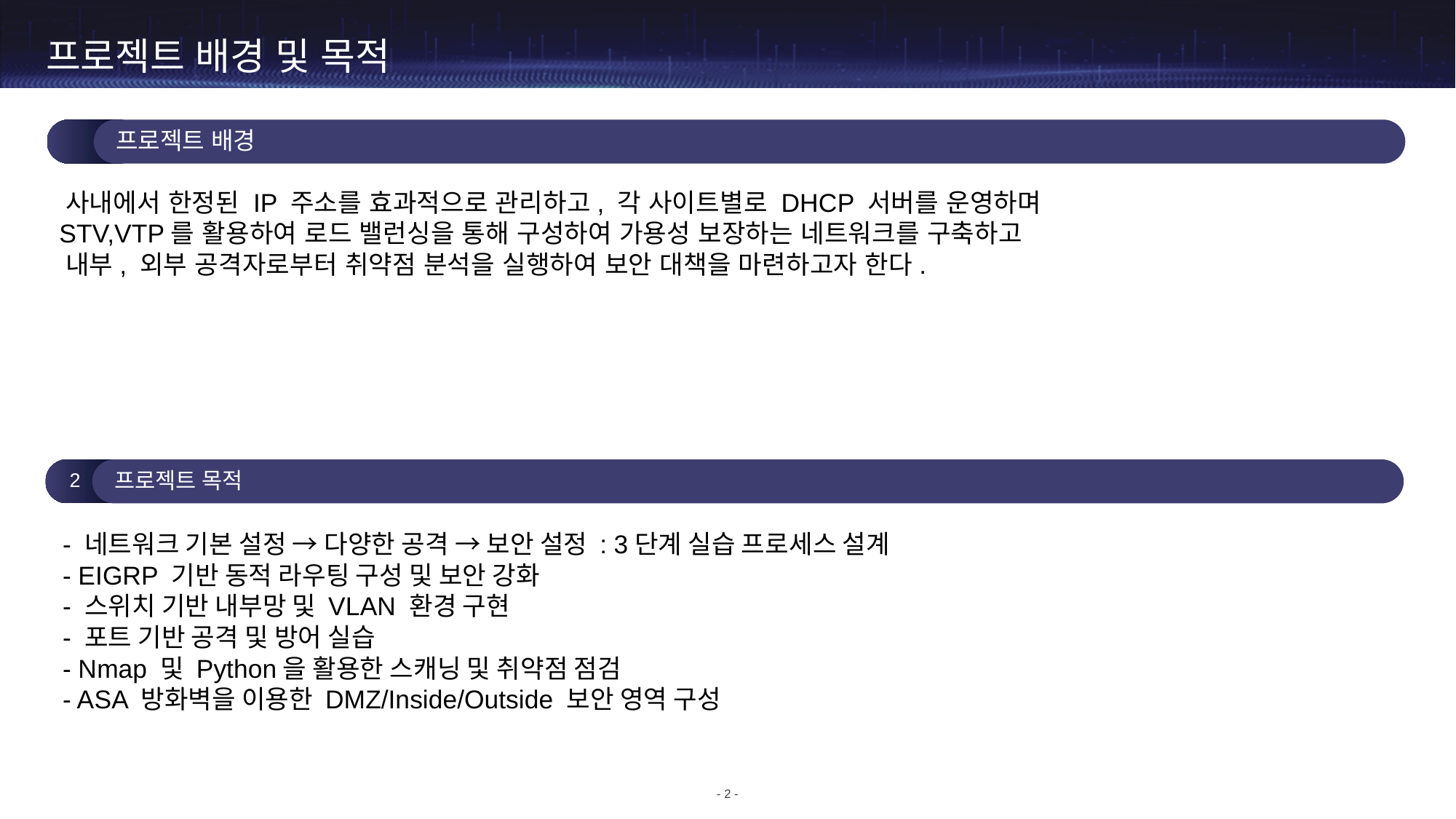

# 프로젝트 배경 및 목적

프로젝트 배경
 사내에서 한정된 IP 주소를 효과적으로 관리하고, 각 사이트별로 DHCP 서버를 운영하며
 STV,VTP를 활용하여 로드 밸런싱을 통해 구성하여 가용성 보장하는 네트워크를 구축하고
 내부, 외부 공격자로부터 취약점 분석을 실행하여 보안 대책을 마련하고자 한다.

2
프로젝트 목적
- 네트워크 기본 설정 → 다양한 공격 → 보안 설정 : 3단계 실습 프로세스 설계
- EIGRP 기반 동적 라우팅 구성 및 보안 강화
- 스위치 기반 내부망 및 VLAN 환경 구현
- 포트 기반 공격 및 방어 실습
- Nmap 및 Python을 활용한 스캐닝 및 취약점 점검
- ASA 방화벽을 이용한 DMZ/Inside/Outside 보안 영역 구성